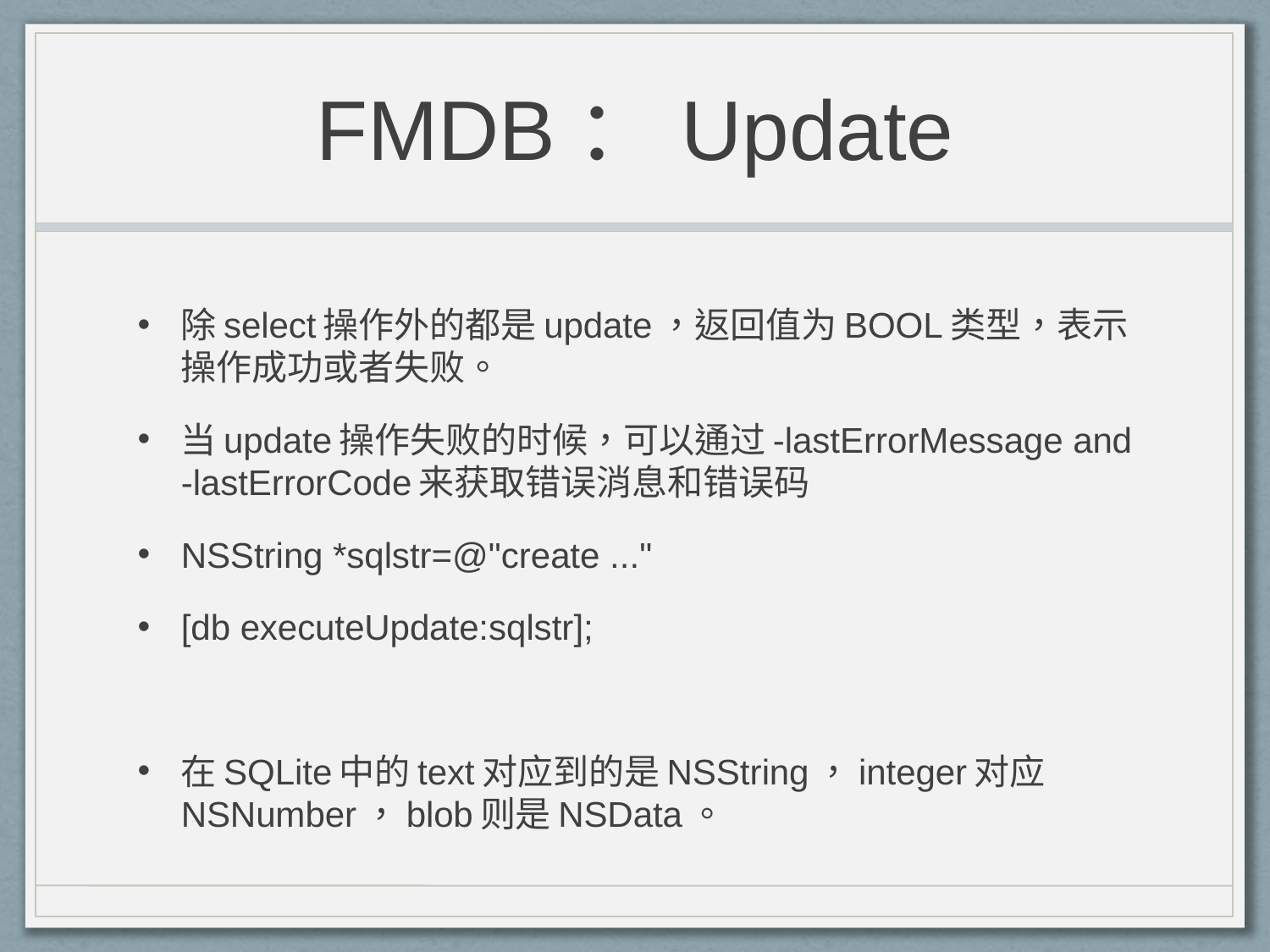

# FMDB：Update
除select操作外的都是update，返回值为BOOL类型，表示操作成功或者失败。
当update操作失败的时候，可以通过-lastErrorMessage and -lastErrorCode来获取错误消息和错误码
NSString *sqlstr=@"create ..."
[db executeUpdate:sqlstr];

在SQLite中的text对应到的是NSString，integer对应NSNumber，blob则是NSData。